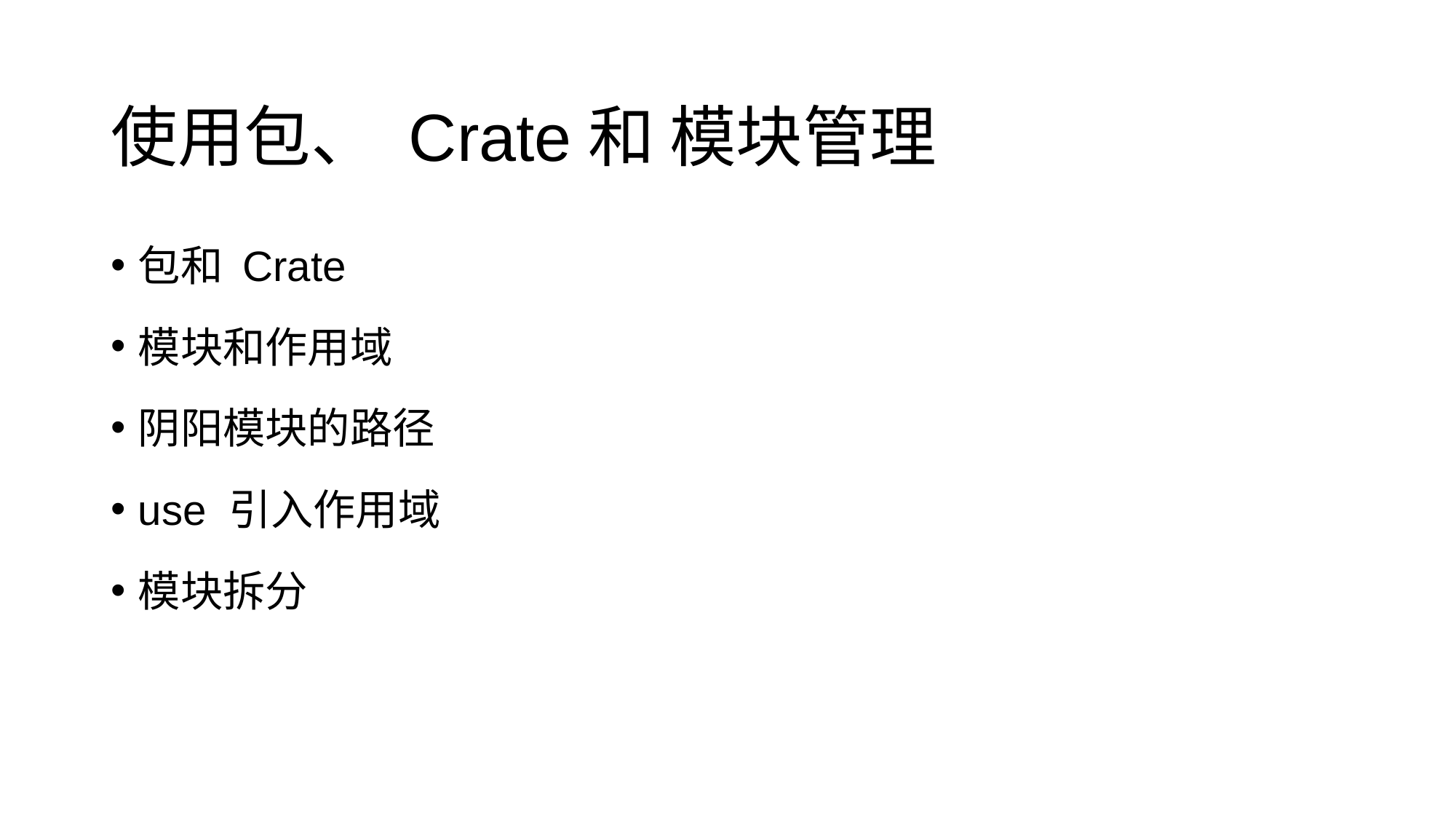

# 使用包、 Crate和 模块管理
包和 Crate
模块和作用域
阴阳模块的路径
use 引入作用域
模块拆分